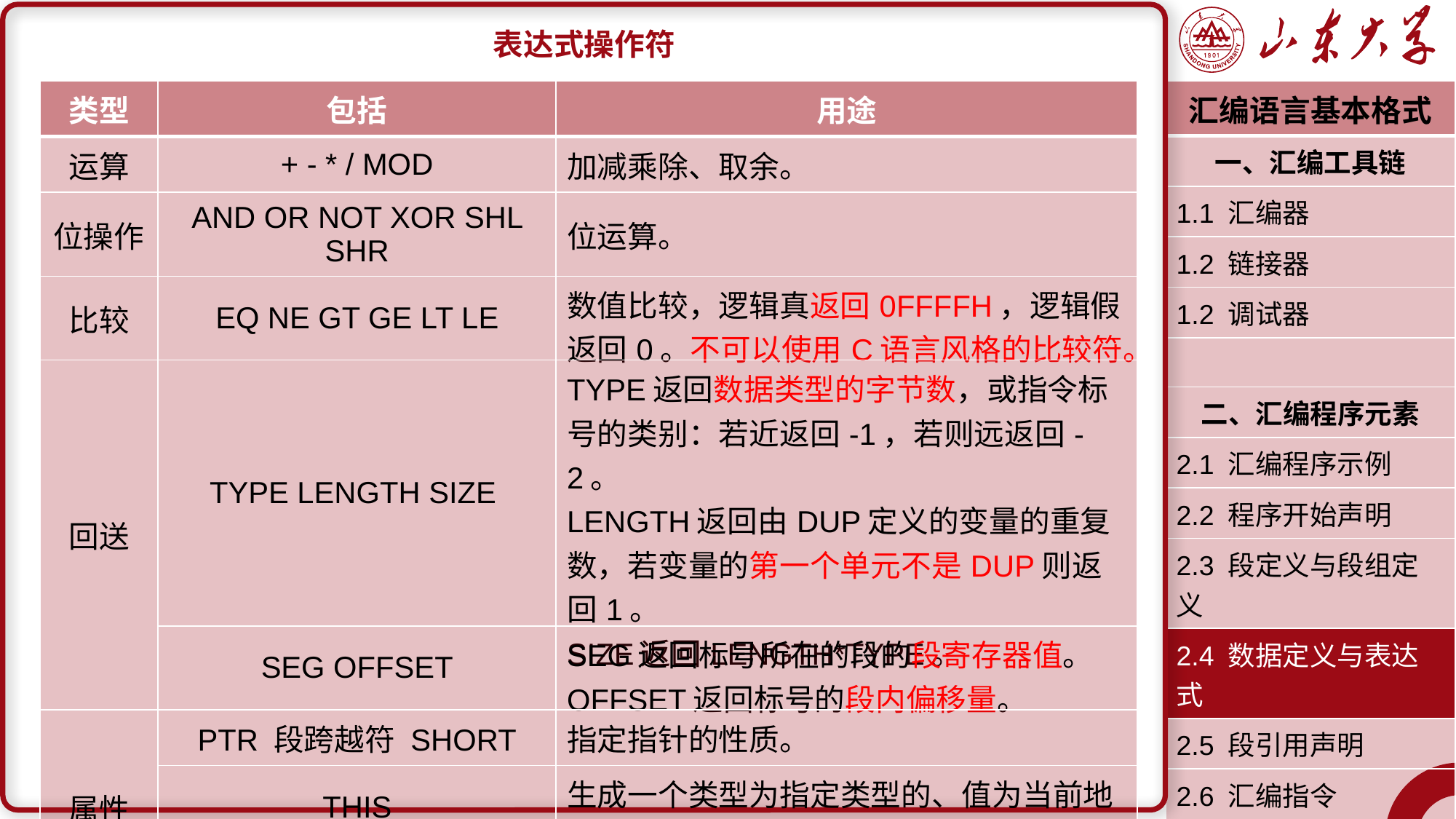

表达式操作符
| 类型 | 包括 | 用途 |
| --- | --- | --- |
| 运算 | + - \* / MOD | 加减乘除、取余。 |
| 位操作 | AND OR NOT XOR SHL SHR | 位运算。 |
| 比较 | EQ NE GT GE LT LE | 数值比较，逻辑真返回0FFFFH，逻辑假返回0。不可以使用C语言风格的比较符。 |
| 回送 | TYPE LENGTH SIZE | TYPE返回数据类型的字节数，或指令标号的类别：若近返回-1，若则远返回-2。 LENGTH返回由DUP定义的变量的重复数，若变量的第一个单元不是DUP则返回1。 SIZE返回LENGTH\*TYPE。 |
|  | SEG OFFSET | SEG返回标号所在的段的段寄存器值。 OFFSET返回标号的段内偏移量。 |
| 属性 | PTR 段跨越符 SHORT | 指定指针的性质。 |
|  | THIS | 生成一个类型为指定类型的、值为当前地址计数器（$）的操作数。 |
|  | HIGH LOW | HIGH取字的高字节，LOW则取低字节。 |
| 汇编语言基本格式 |
| --- |
| 一、汇编工具链 |
| 1.1 汇编器 |
| 1.2 链接器 |
| 1.2 调试器 |
|  |
| 二、汇编程序元素 |
| 2.1 汇编程序示例 |
| 2.2 程序开始声明 |
| 2.3 段定义与段组定义 |
| 2.4 数据定义与表达式 |
| 2.5 段引用声明 |
| 2.6 汇编指令 |
| 2.7 程序结束声明 |
| 潘润宇 2022.09 |